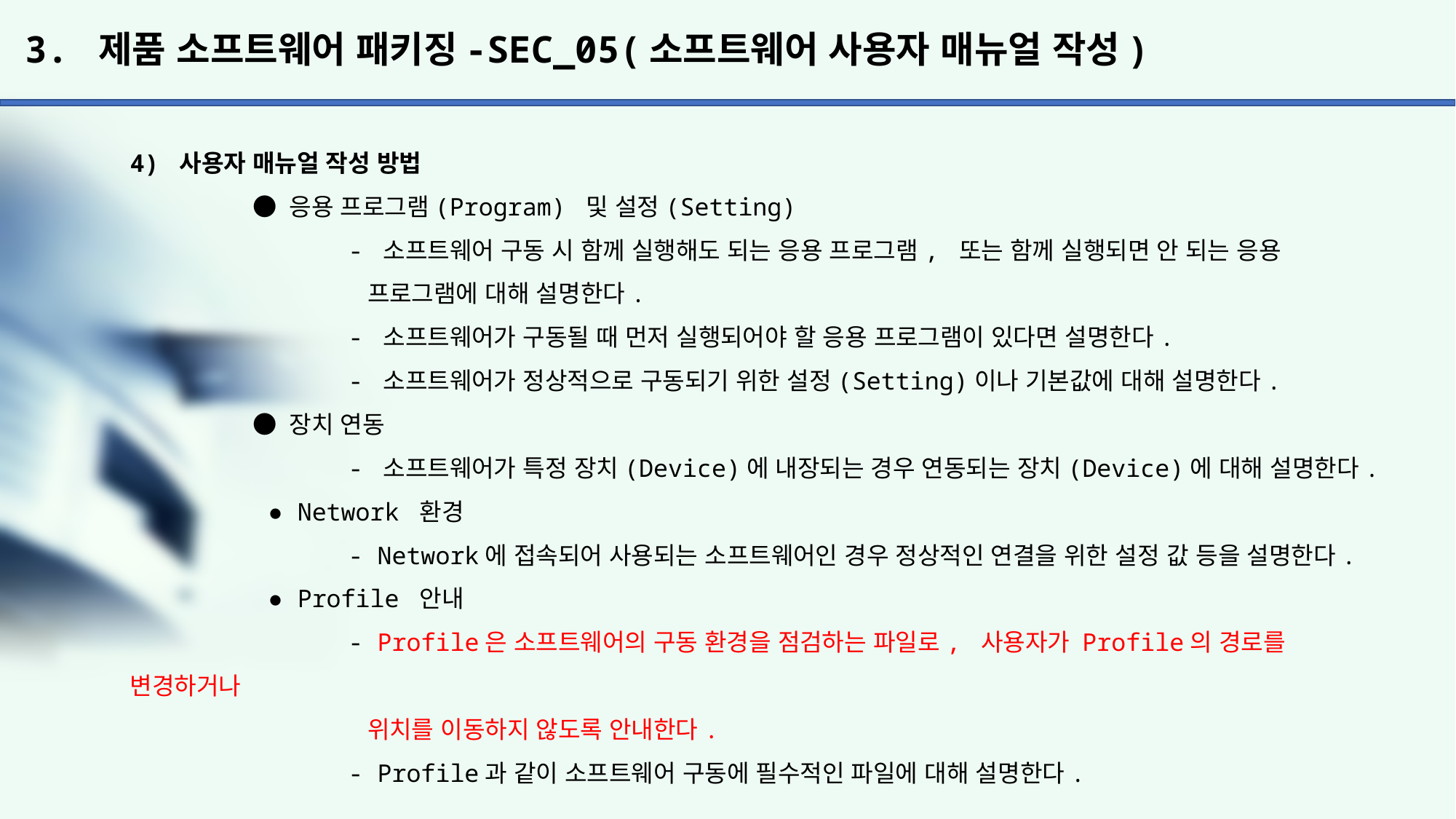

# 3. 제품 소프트웨어 패키징-SEC_05(소프트웨어 사용자 매뉴얼 작성)
4) 사용자 매뉴얼 작성 방법
	  ● 응용 프로그램(Program) 및 설정(Setting)
		- 소프트웨어 구동 시 함께 실행해도 되는 응용 프로그램, 또는 함께 실행되면 안 되는 응용
		  프로그램에 대해 설명한다.
		- 소프트웨어가 구동될 때 먼저 실행되어야 할 응용 프로그램이 있다면 설명한다.
		- 소프트웨어가 정상적으로 구동되기 위한 설정(Setting)이나 기본값에 대해 설명한다.
	  ● 장치 연동
		- 소프트웨어가 특정 장치(Device)에 내장되는 경우 연동되는 장치(Device)에 대해 설명한다.
	  ● Network 환경
		- Network에 접속되어 사용되는 소프트웨어인 경우 정상적인 연결을 위한 설정 값 등을 설명한다.
	  ● Profile 안내
		- Profile은 소프트웨어의 구동 환경을 점검하는 파일로, 사용자가 Profile의 경로를 변경하거나
		  위치를 이동하지 않도록 안내한다.
		- Profile과 같이 소프트웨어 구동에 필수적인 파일에 대해 설명한다.